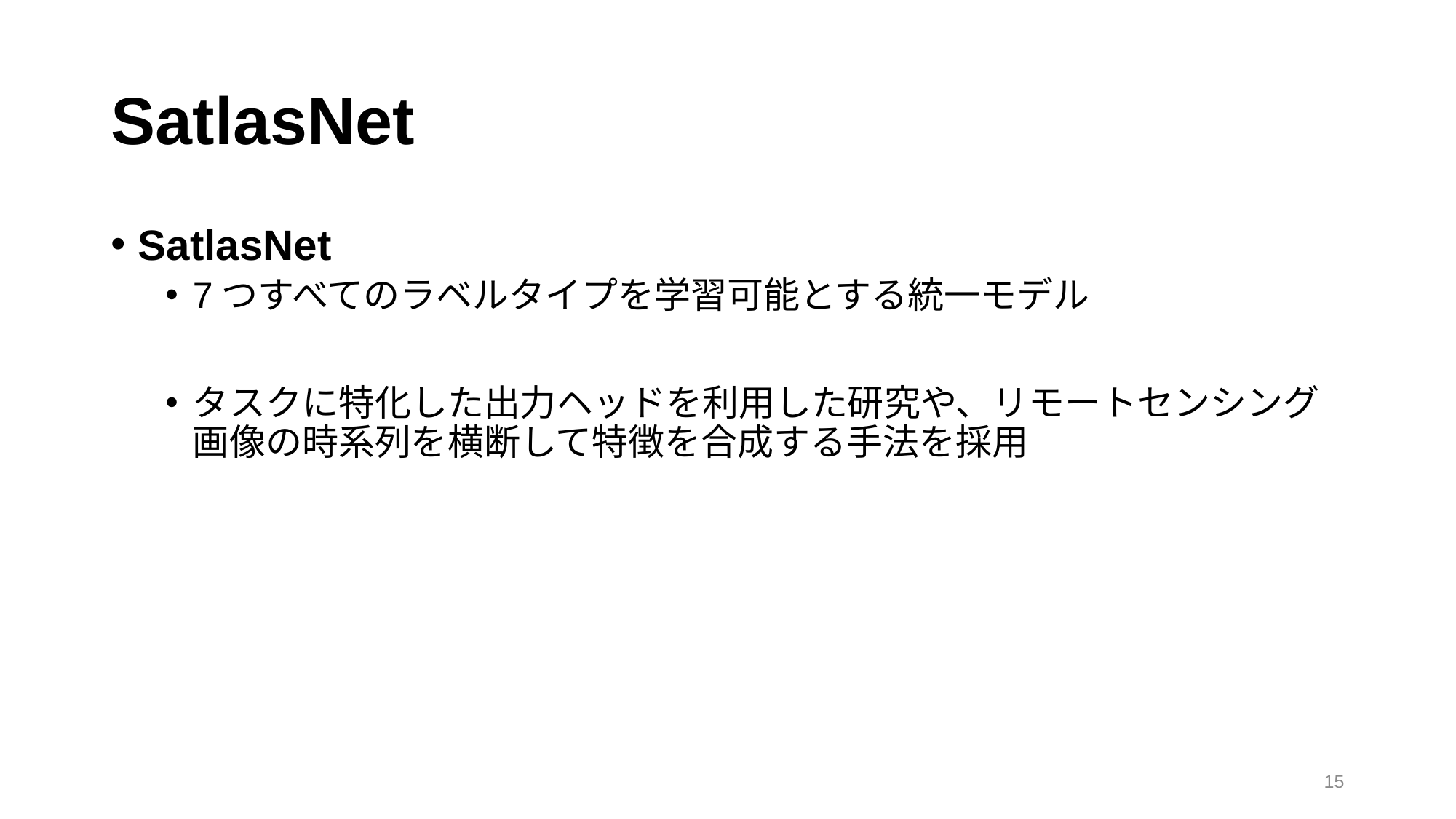

# SatlasNet
SatlasNet
7つすべてのラベルタイプを学習可能とする統一モデル

タスクに特化した出力ヘッドを利用した研究や、リモートセンシング画像の時系列を横断して特徴を合成する手法を採用

15